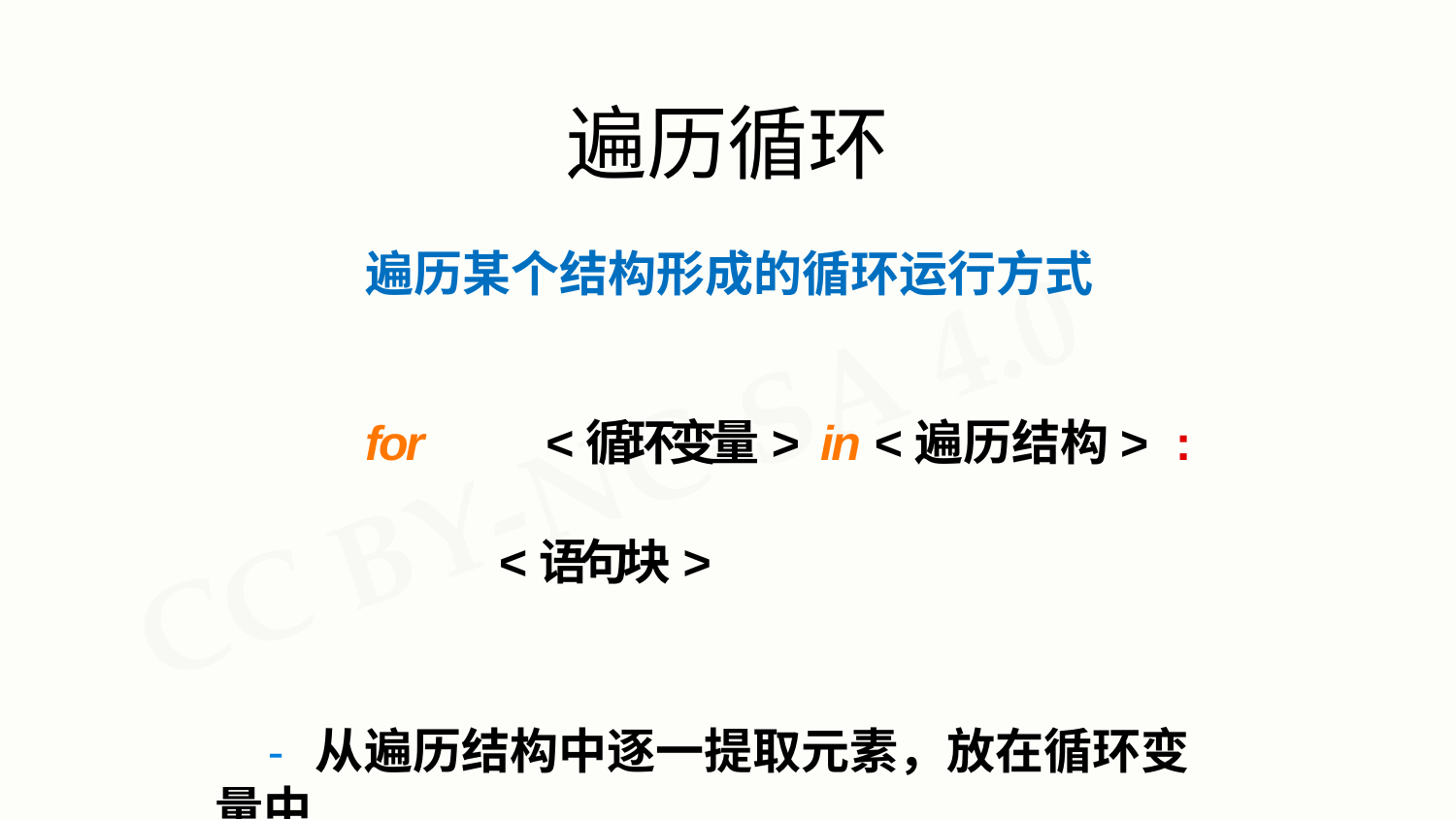

# 遍历循环
遍历某个结构形成的循环运行方式

for	<循环变量>	in <遍历结构>	:

<语句块>

- 从遍历结构中逐一提取元素，放在循环变量中